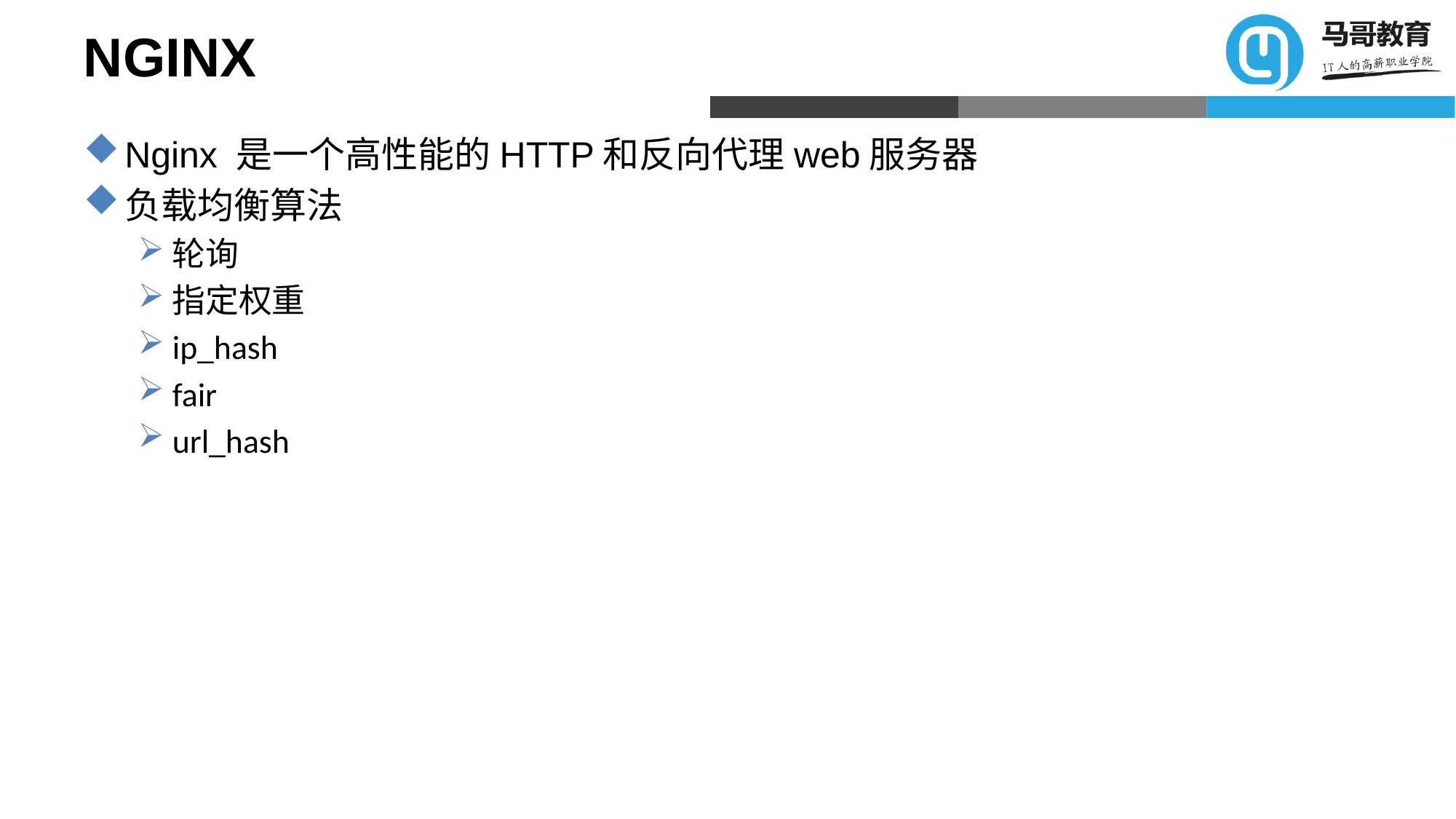

# NGINX
Nginx 是一个高性能的HTTP和反向代理web服务器
负载均衡算法
轮询
指定权重
ip_hash
fair
url_hash